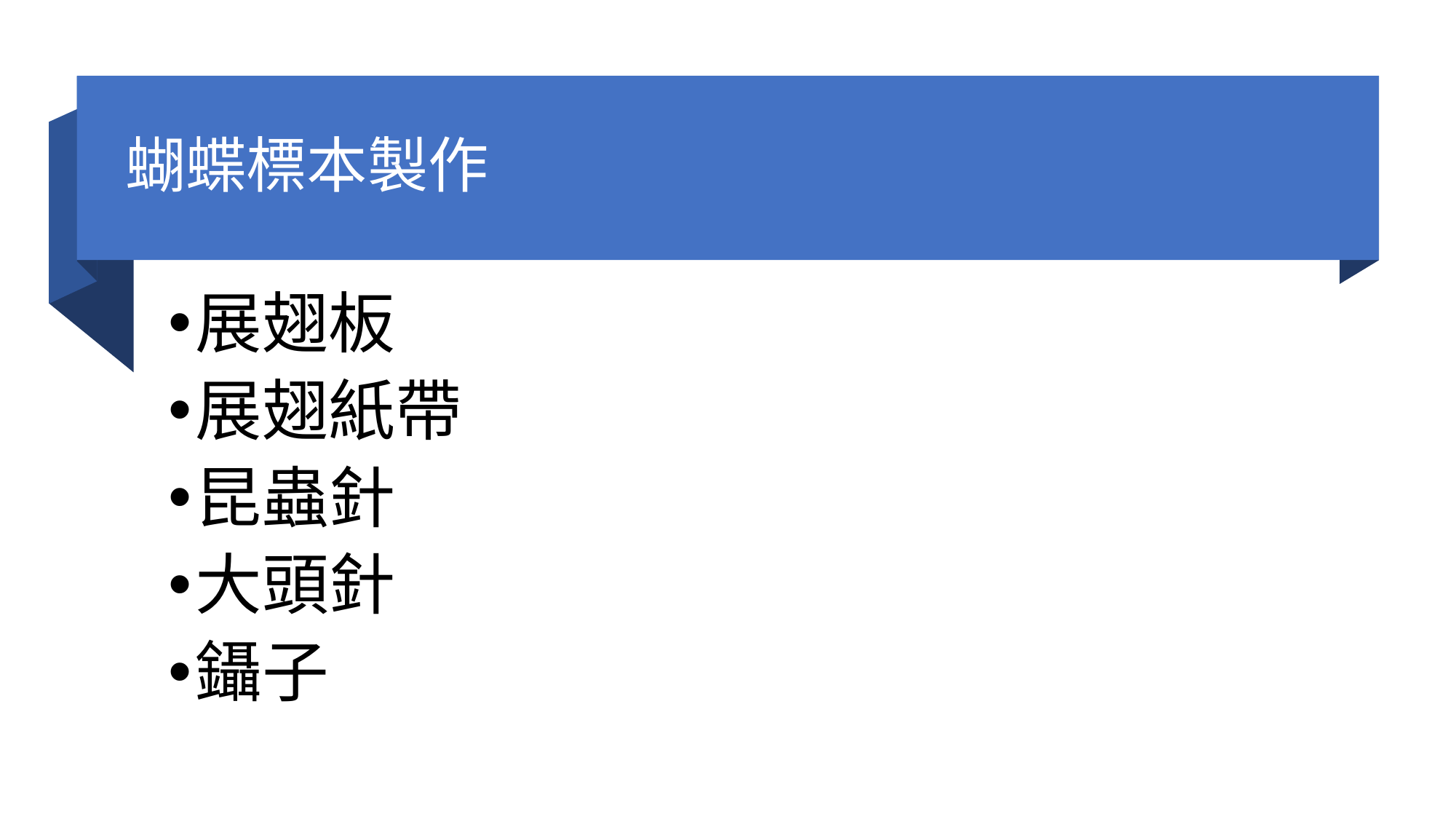

# 蝴蝶標本製作

展翅板
展翅紙帶
昆蟲針
大頭針
鑷子